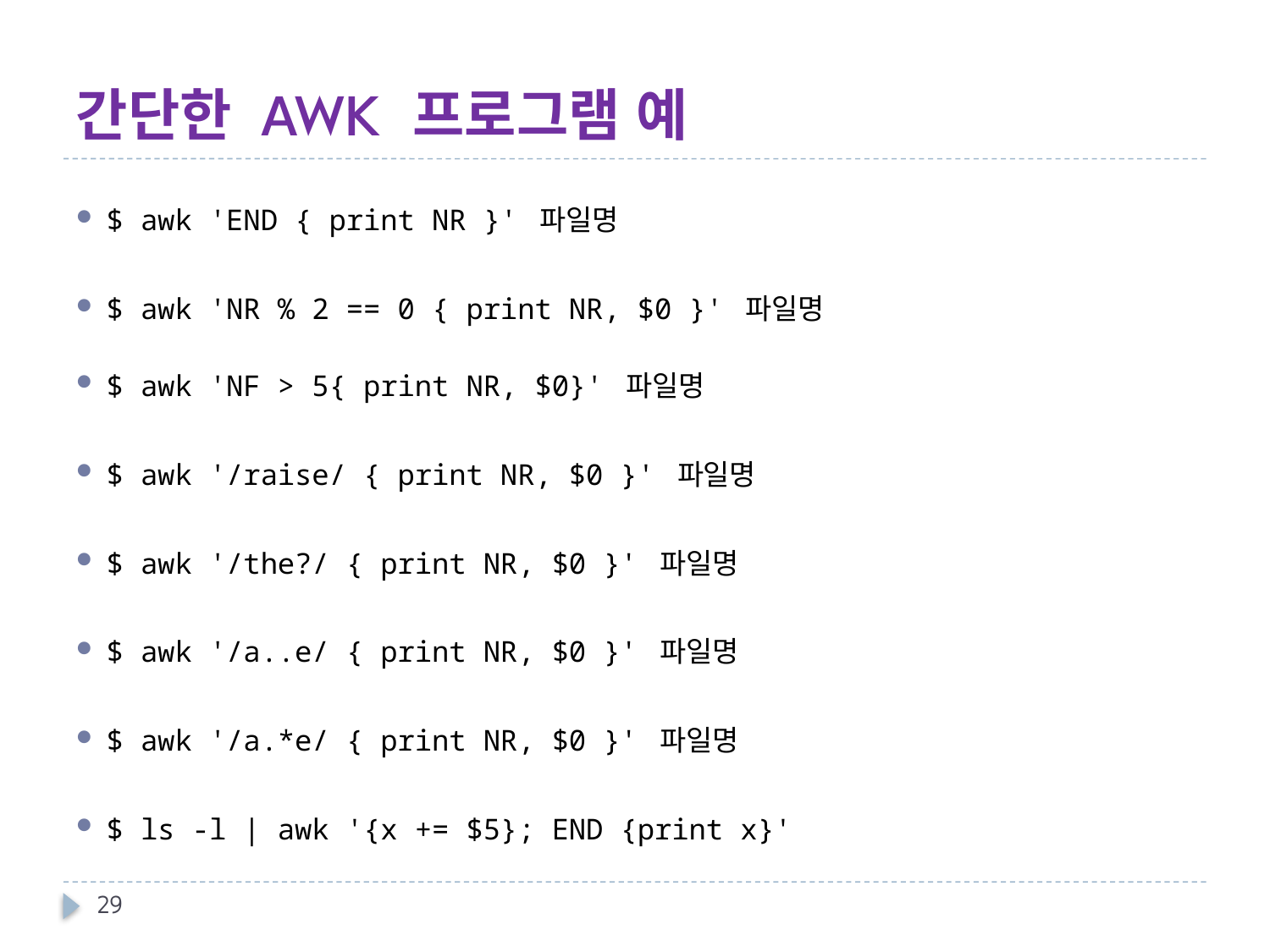

# 간단한 AWK 프로그램 예
$ awk 'END { print NR }' 파일명

$ awk 'NR % 2 == 0 { print NR, $0 }' 파일명

$ awk 'NF > 5{ print NR, $0}' 파일명

$ awk '/raise/ { print NR, $0 }' 파일명

$ awk '/the?/ { print NR, $0 }' 파일명

$ awk '/a..e/ { print NR, $0 }' 파일명

$ awk '/a.*e/ { print NR, $0 }' 파일명

$ ls -l | awk '{x += $5}; END {print x}'

29